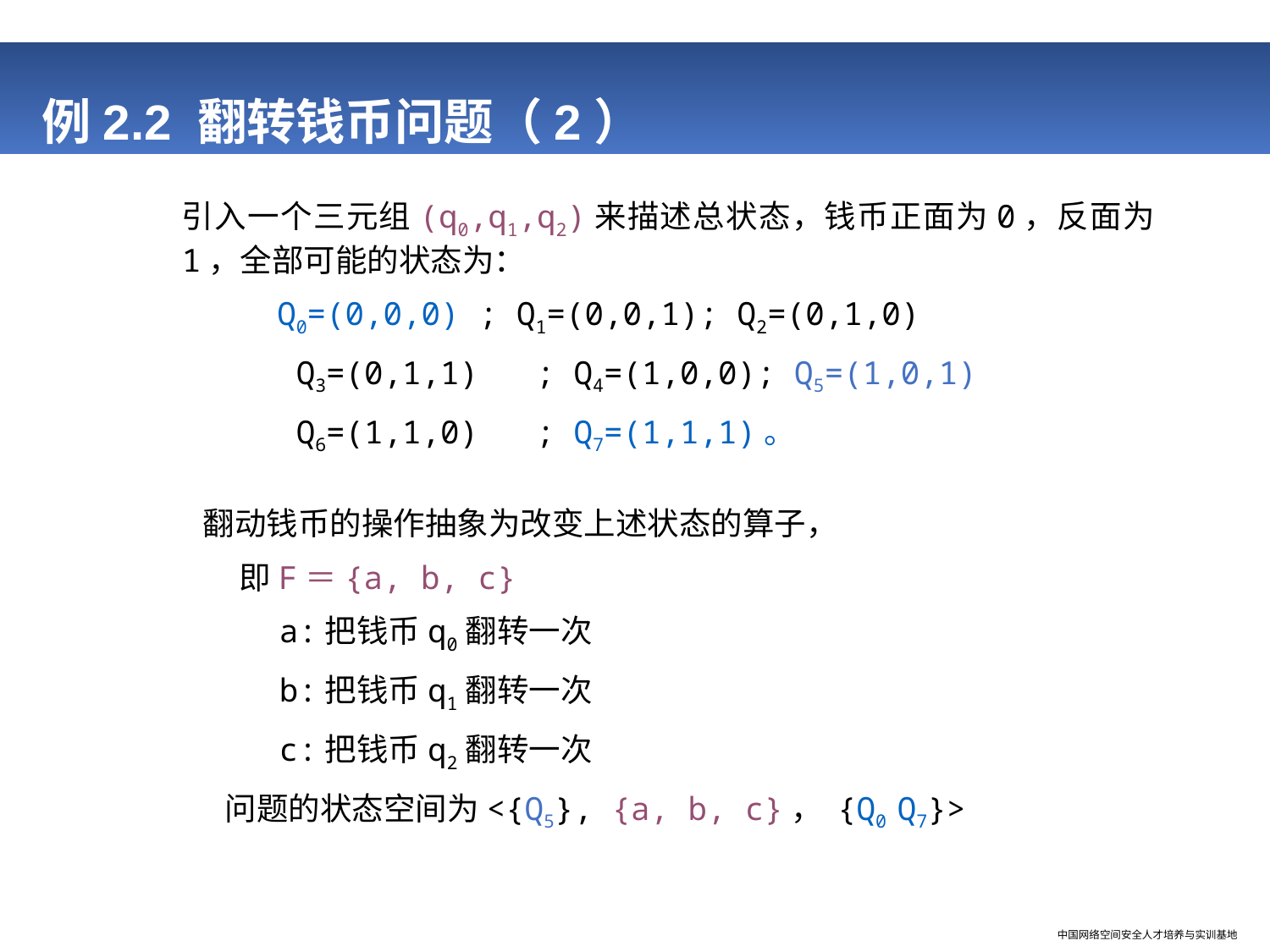

# 例2.2 翻转钱币问题（2）
引入一个三元组(q0,q1,q2)来描述总状态，钱币正面为0，反面为1，全部可能的状态为：
     Q0=(0,0,0) ; Q1=(0,0,1); Q2=(0,1,0)
      Q3=(0,1,1)   ; Q4=(1,0,0); Q5=(1,0,1)
      Q6=(1,1,0)   ; Q7=(1,1,1)。
翻动钱币的操作抽象为改变上述状态的算子，
    即F＝{a, b, c}
    a:把钱币q0翻转一次
    b:把钱币q1翻转一次
    c:把钱币q2翻转一次
  问题的状态空间为<{Q5}, {a, b, c}， {Q0 Q7}>